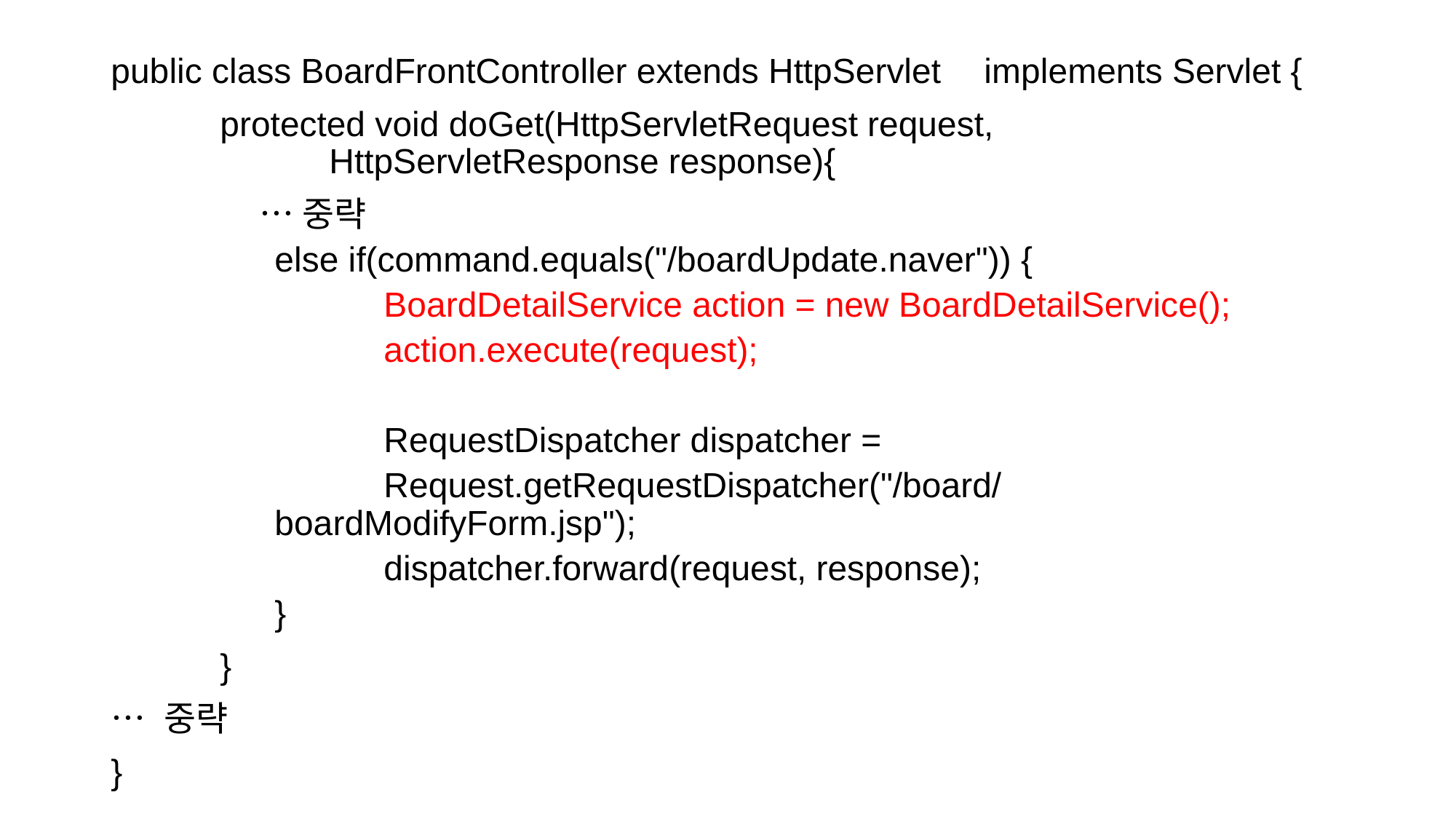

public class BoardFrontController extends HttpServlet 	implements Servlet {
	protected void doGet(HttpServletRequest request, 					HttpServletResponse response){
	    …중략
else if(command.equals("/boardUpdate.naver")) {
	BoardDetailService action = new BoardDetailService();
	action.execute(request);

	RequestDispatcher dispatcher =
	Request.getRequestDispatcher("/board/boardModifyForm.jsp");
	dispatcher.forward(request, response);
}
	}
… 중략
}